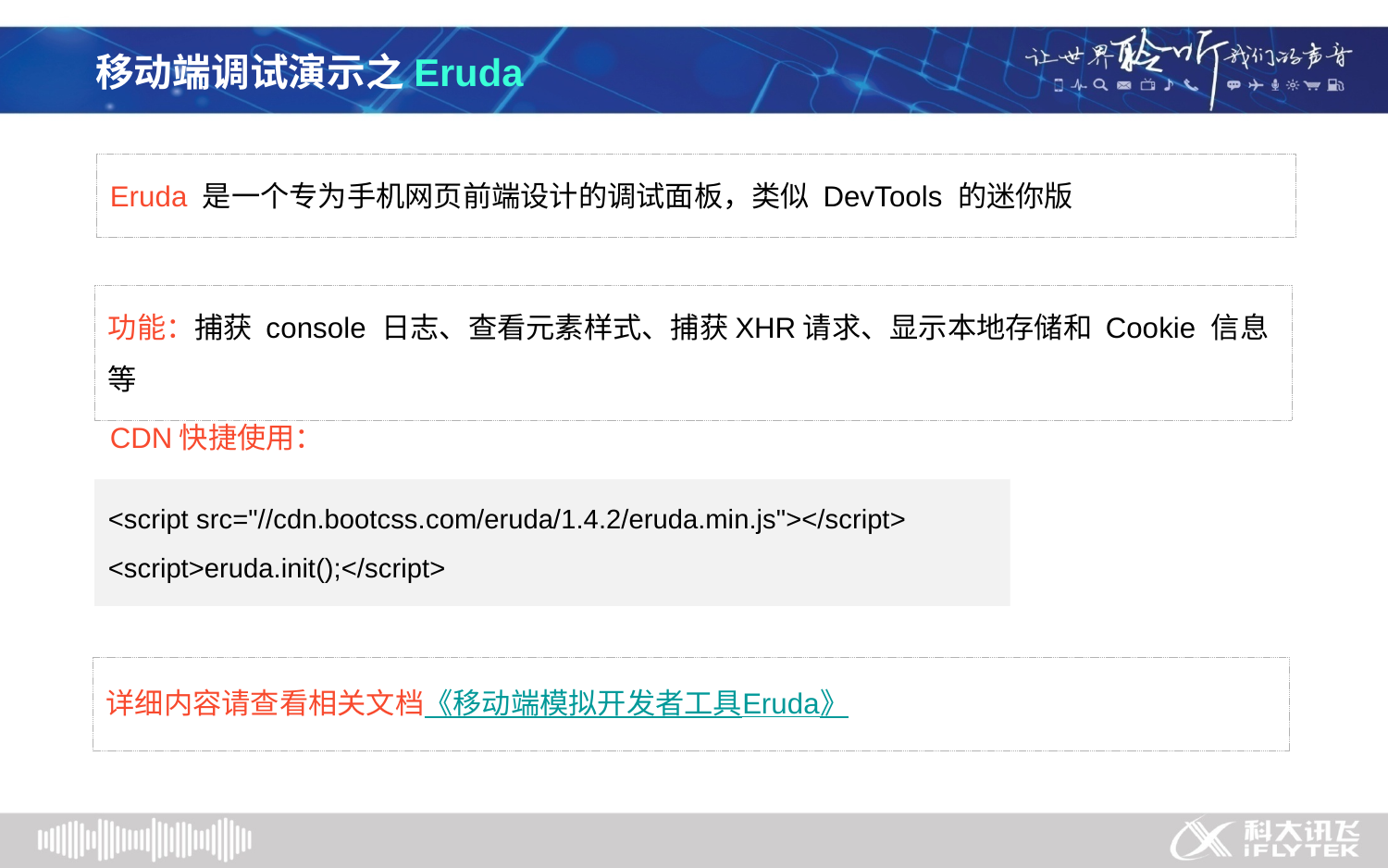

移动端调试演示之Eruda
Eruda 是一个专为手机网页前端设计的调试面板，类似 DevTools 的迷你版

功能：捕获 console 日志、查看元素样式、捕获XHR请求、显示本地存储和 Cookie 信息等

CDN快捷使用：

<script src="//cdn.bootcss.com/eruda/1.4.2/eruda.min.js"></script> <script>eruda.init();</script>

详细内容请查看相关文档《移动端模拟开发者工具Eruda》